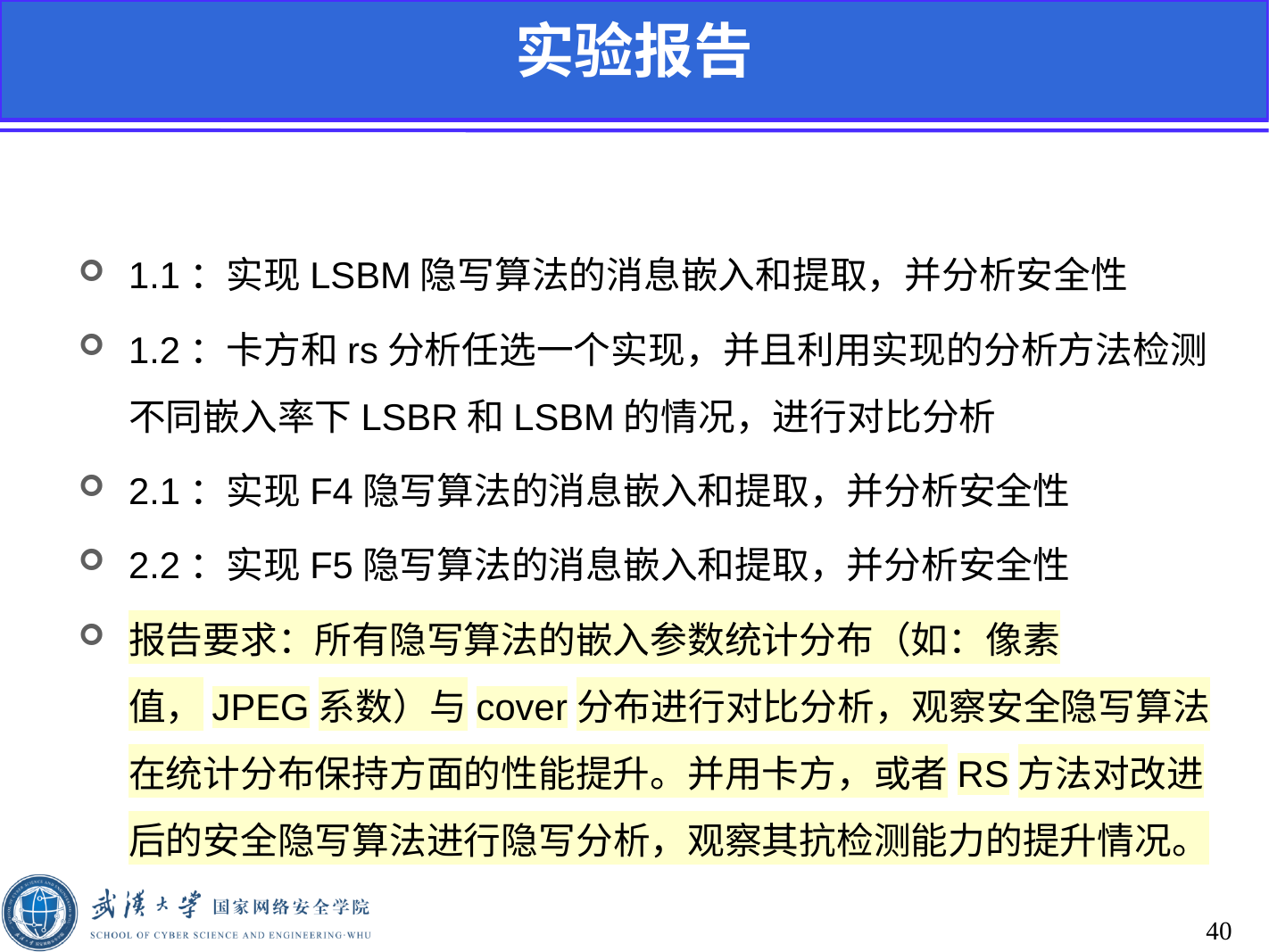

实验报告
1.1：实现LSBM隐写算法的消息嵌入和提取，并分析安全性
1.2：卡方和rs分析任选一个实现，并且利用实现的分析方法检测不同嵌入率下LSBR和LSBM的情况，进行对比分析
2.1：实现F4隐写算法的消息嵌入和提取，并分析安全性
2.2：实现F5隐写算法的消息嵌入和提取，并分析安全性
报告要求：所有隐写算法的嵌入参数统计分布（如：像素值，JPEG系数）与cover分布进行对比分析，观察安全隐写算法在统计分布保持方面的性能提升。并用卡方，或者RS方法对改进后的安全隐写算法进行隐写分析，观察其抗检测能力的提升情况。